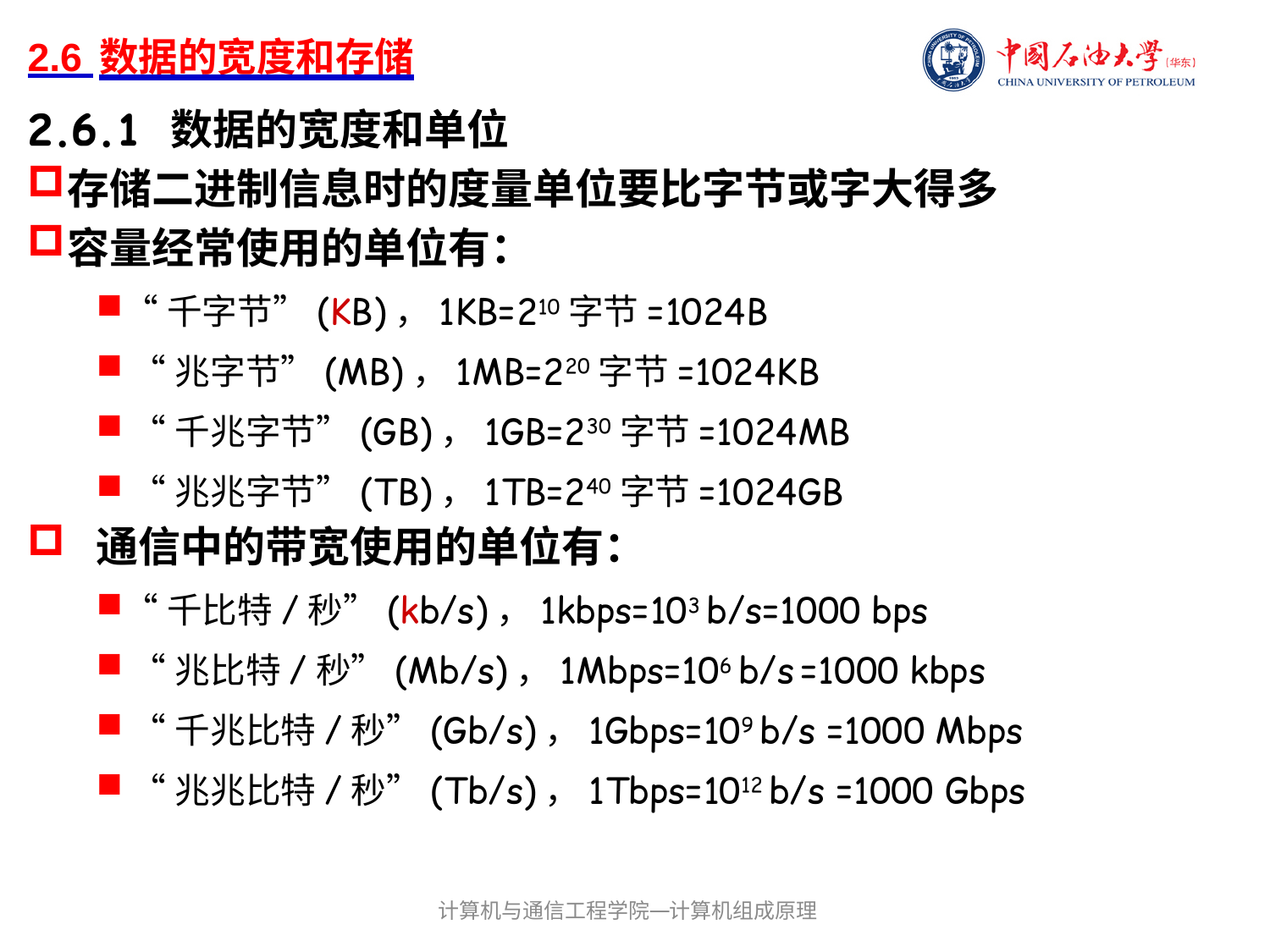

# 2.6 数据的宽度和存储
2.6.1 数据的宽度和单位
存储二进制信息时的度量单位要比字节或字大得多
容量经常使用的单位有：
“千字节”(KB)，1KB=210字节=1024B
 “兆字节”(MB)，1MB=220字节=1024KB
 “千兆字节”(GB)，1GB=230字节=1024MB
 “兆兆字节”(TB)，1TB=240字节=1024GB
  通信中的带宽使用的单位有：
“千比特/秒”(kb/s)，1kbps=103 b/s=1000 bps
 “兆比特/秒”(Mb/s)，1Mbps=106 b/s =1000 kbps
 “千兆比特/秒”(Gb/s)，1Gbps=109 b/s =1000 Mbps
 “兆兆比特/秒”(Tb/s)，1Tbps=1012 b/s =1000 Gbps
68

计算机与通信工程学院—计算机组成原理